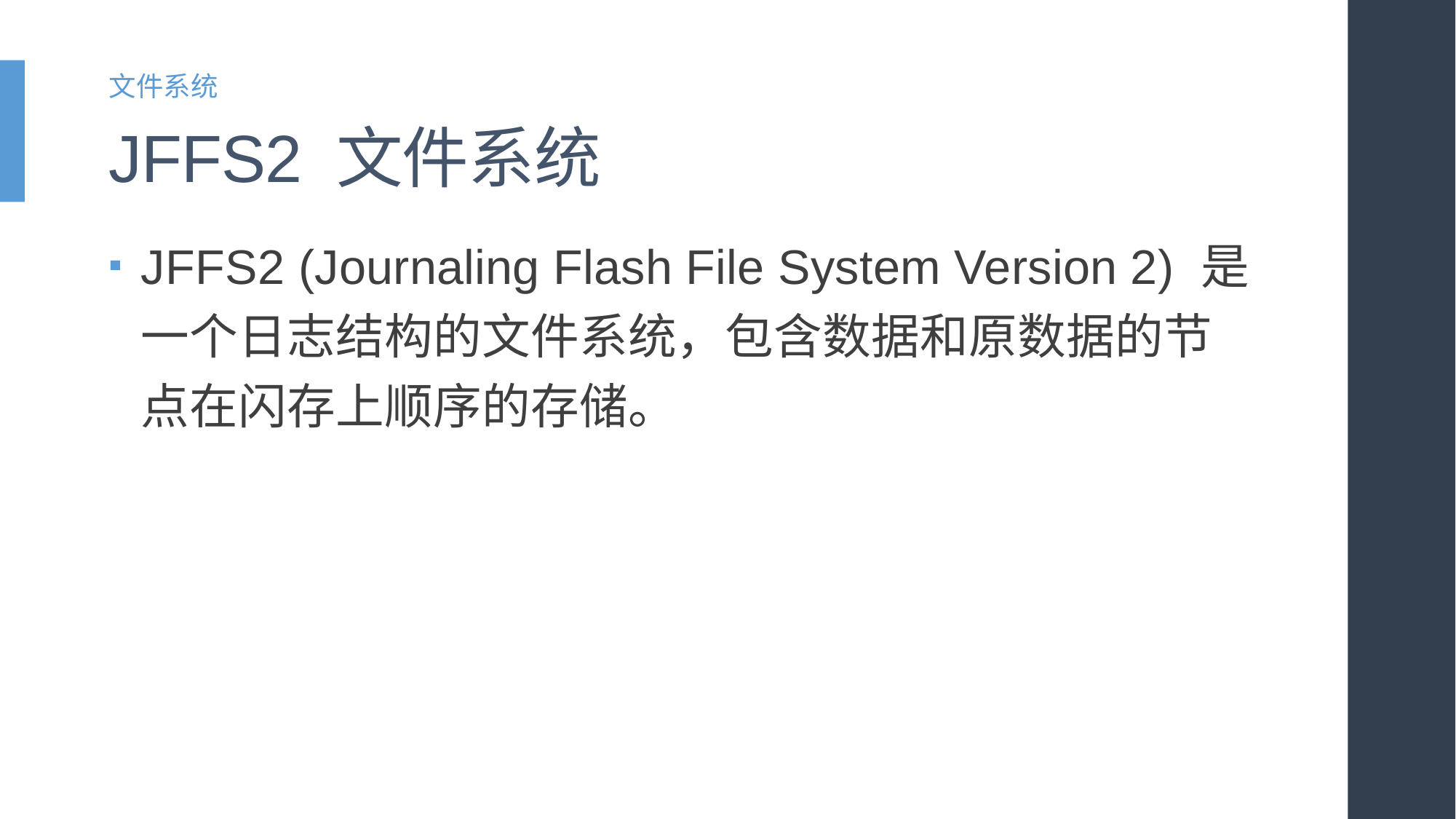

文件系统
# JFFS2 文件系统
JFFS2 (Journaling Flash File System Version 2) 是一个日志结构的文件系统，包含数据和原数据的节点在闪存上顺序的存储。